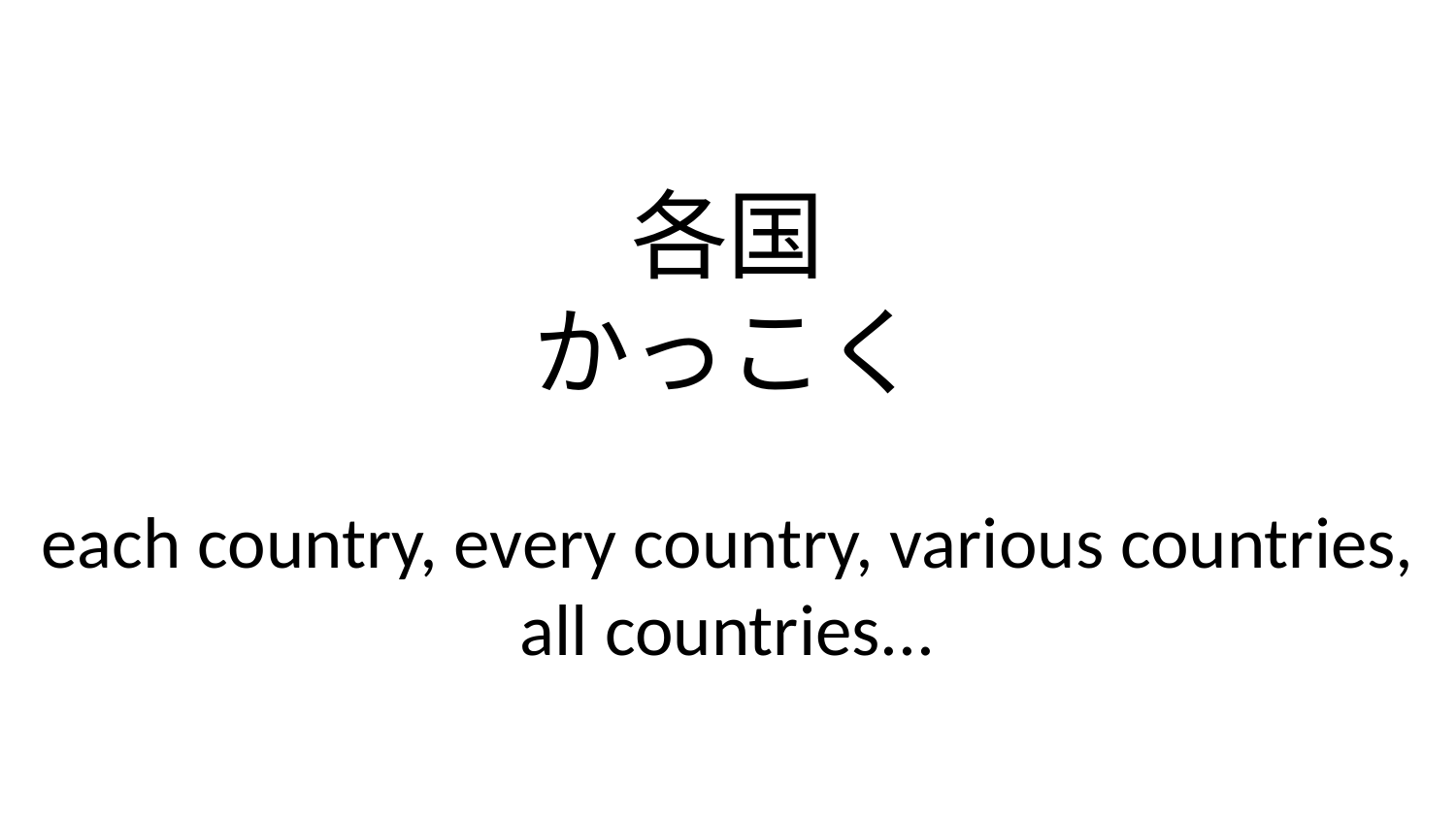

各国
かっこく
each country, every country, various countries, all countries...
541-555